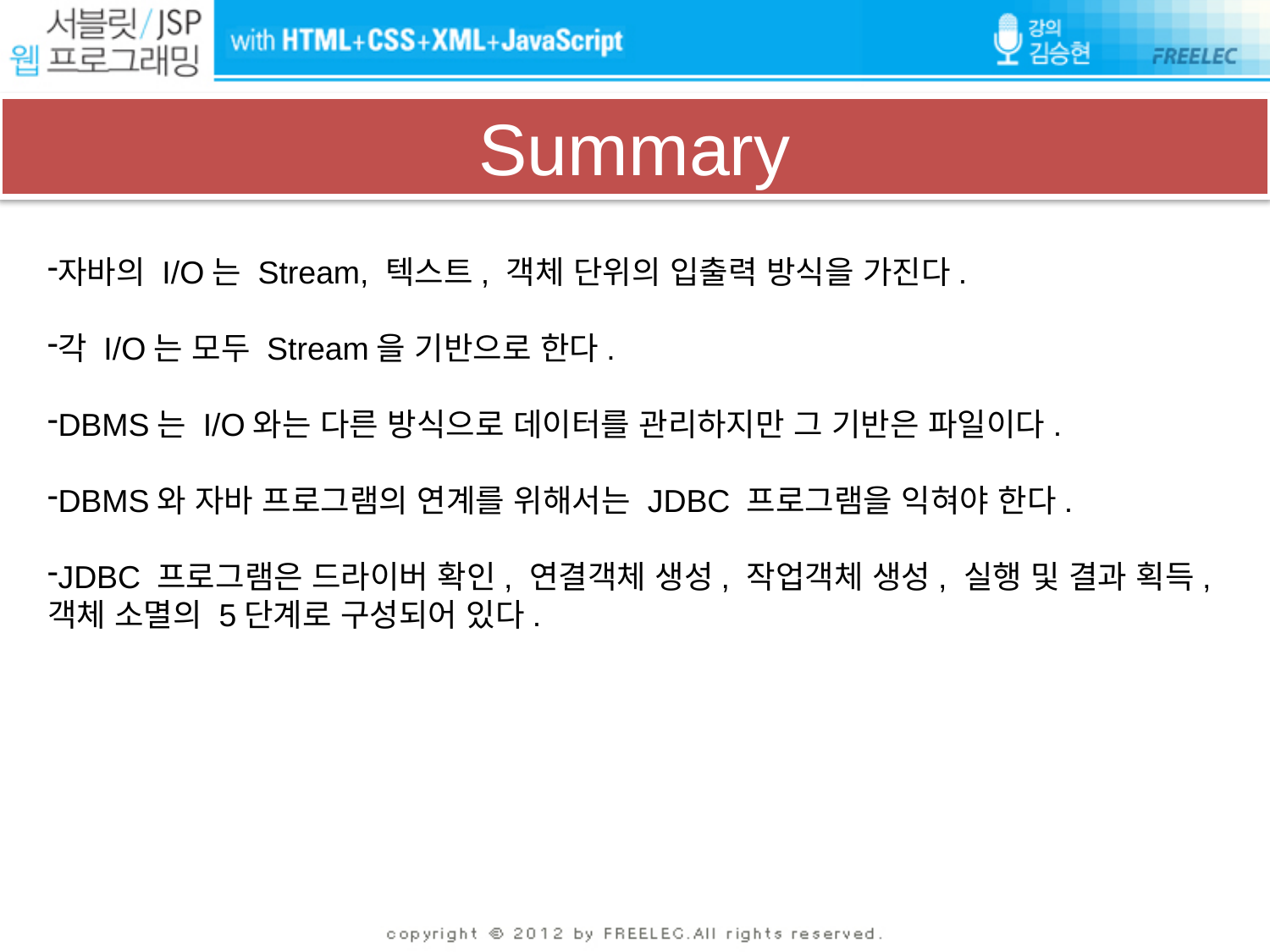

# Summary
자바의 I/O는 Stream, 텍스트, 객체 단위의 입출력 방식을 가진다.

각 I/O는 모두 Stream을 기반으로 한다.

DBMS는 I/O와는 다른 방식으로 데이터를 관리하지만 그 기반은 파일이다.

DBMS와 자바 프로그램의 연계를 위해서는 JDBC 프로그램을 익혀야 한다.

JDBC 프로그램은 드라이버 확인, 연결객체 생성, 작업객체 생성, 실행 및 결과 획득, 객체 소멸의 5단계로 구성되어 있다.